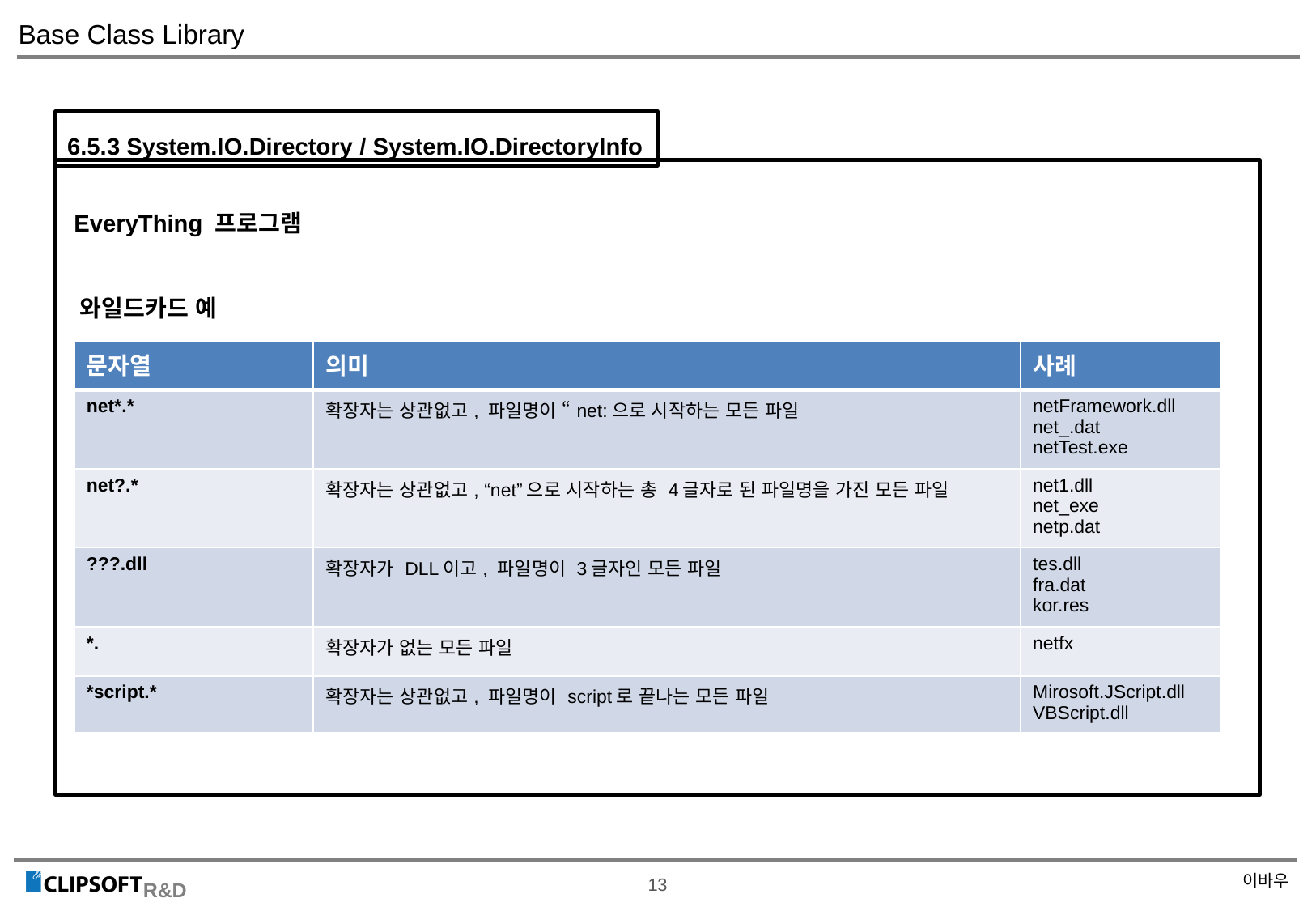

# Base Class Library
6.5.3 System.IO.Directory / System.IO.DirectoryInfo

 EveryThing 프로그램

 와일드카드 예

| 문자열 | 의미 | 사례 |
| --- | --- | --- |
| net\*.\* | 확장자는 상관없고, 파일명이 “net:으로 시작하는 모든 파일 | netFramework.dll net\_.dat netTest.exe |
| net?.\* | 확장자는 상관없고, “net”으로 시작하는 총 4글자로 된 파일명을 가진 모든 파일 | net1.dll net\_exe netp.dat |
| ???.dll | 확장자가 DLL이고, 파일명이 3글자인 모든 파일 | tes.dll fra.dat kor.res |
| \*. | 확장자가 없는 모든 파일 | netfx |
| \*script.\* | 확장자는 상관없고, 파일명이 script로 끝나는 모든 파일 | Mirosoft.JScript.dll VBScript.dll |
이바우